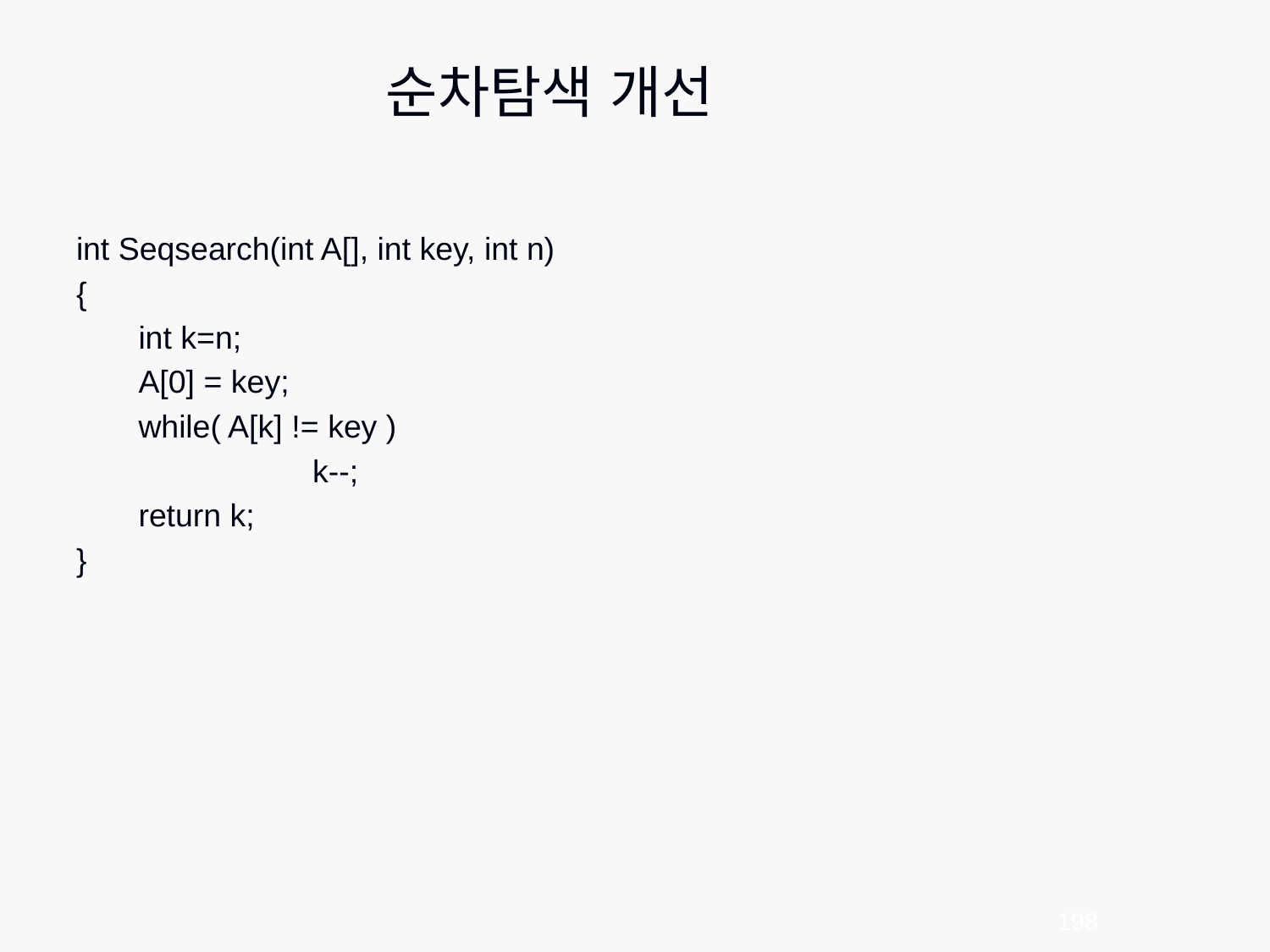

순차탐색 개선
int Seqsearch(int A[], int key, int n)
{
       int k=n;
       A[0] = key;
       while( A[k] != key )
		    k--;
       return k;
}

198